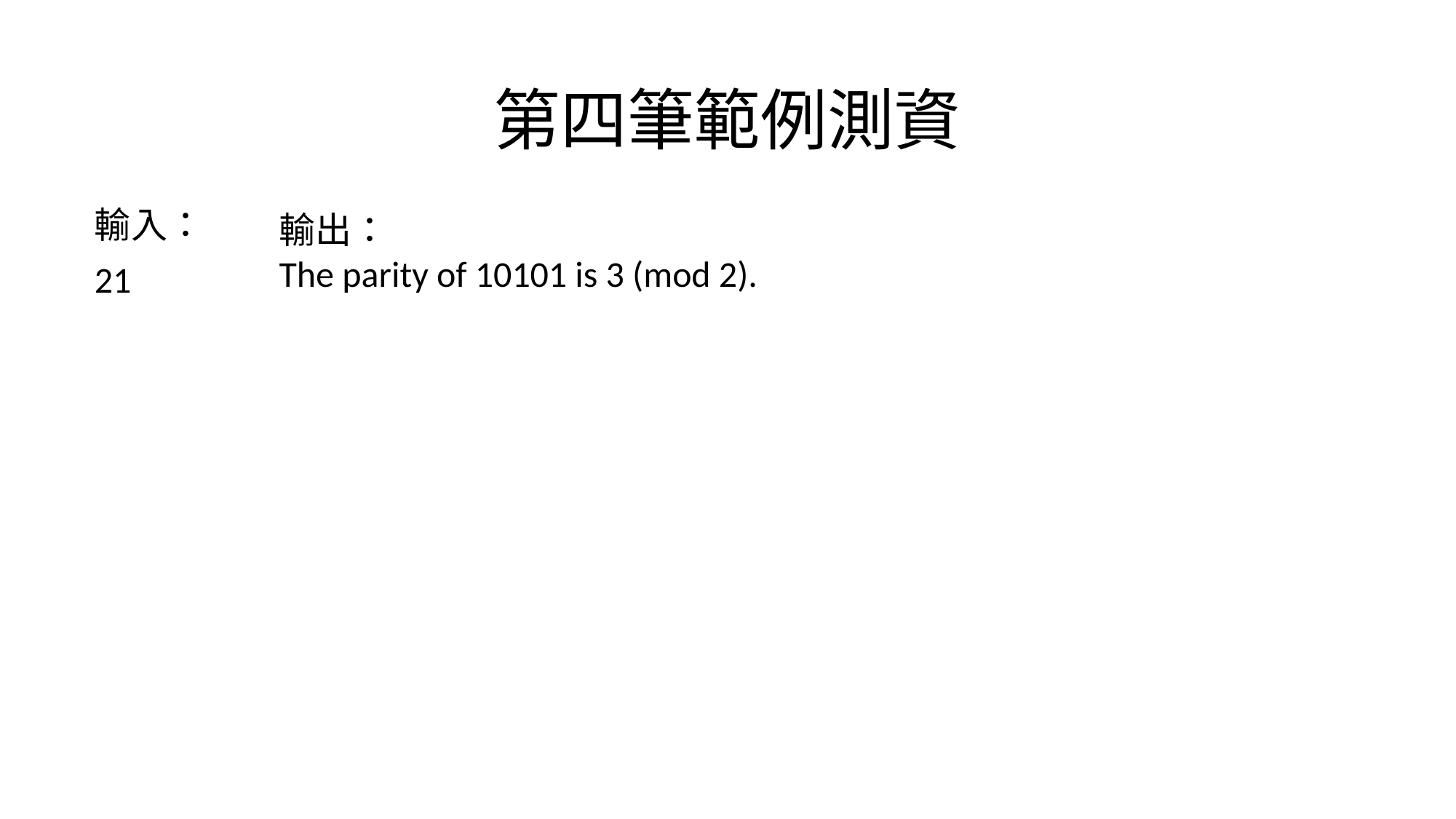

# 第四筆範例測資
輸入：
21

輸出：
The parity of 10101 is 3 (mod 2).